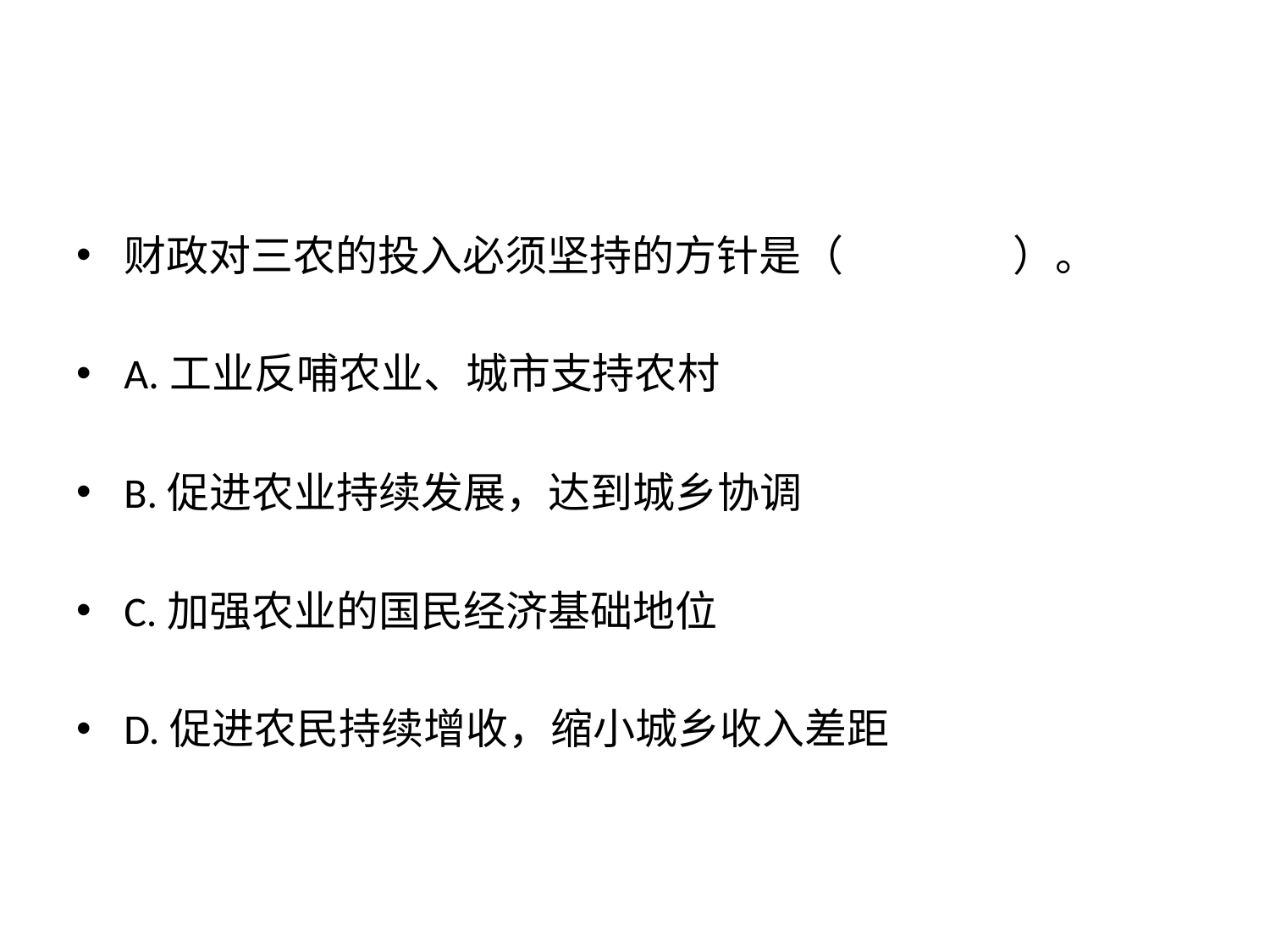

财政对三农的投入必须坚持的方针是（ 		）。

A.工业反哺农业、城市支持农村

B.促进农业持续发展，达到城乡协调

C.加强农业的国民经济基础地位

D.促进农民持续增收，缩小城乡收入差距